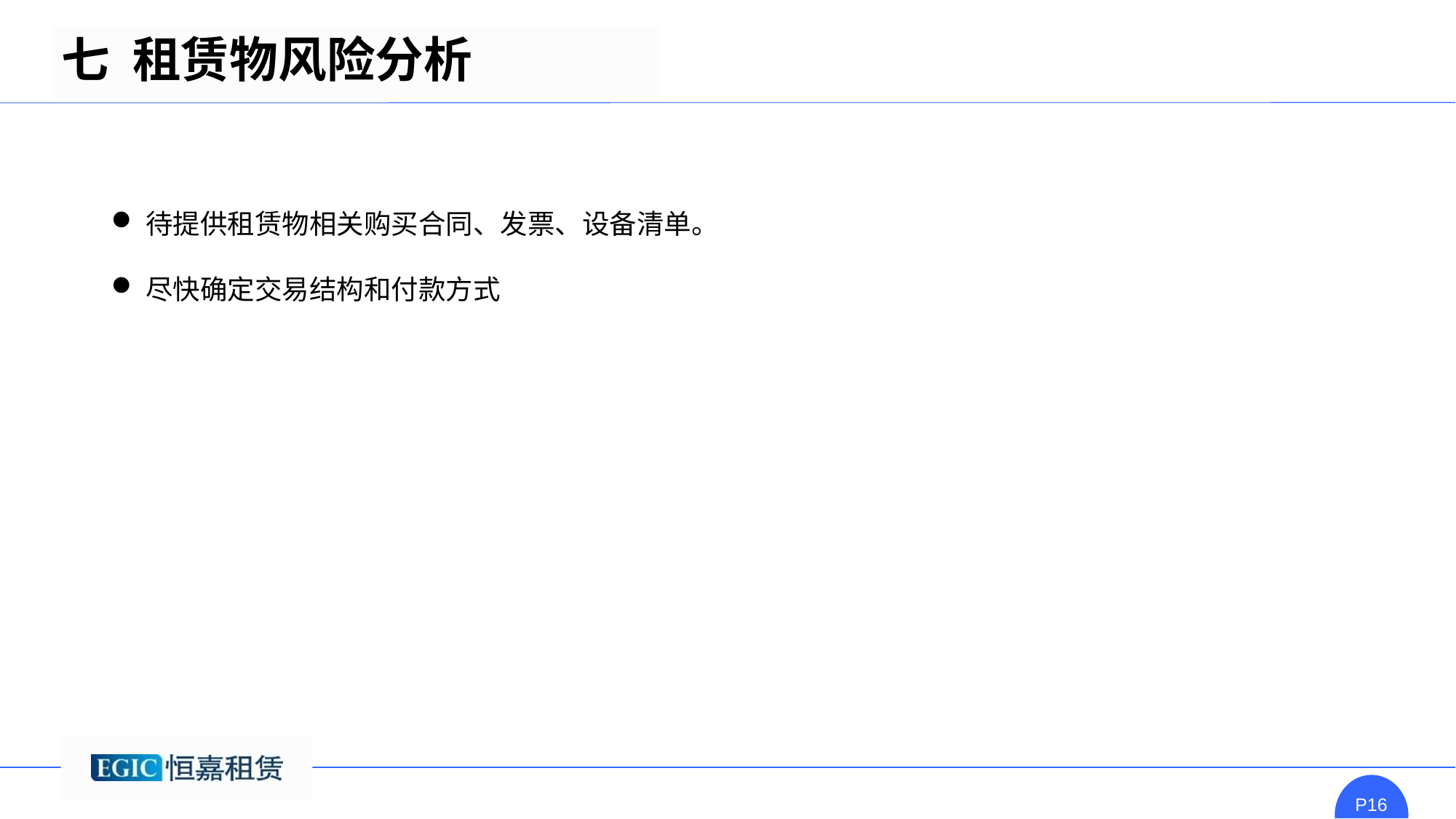

七  租赁物风险分析

待提供租赁物相关购买合同、发票、设备清单。
尽快确定交易结构和付款方式